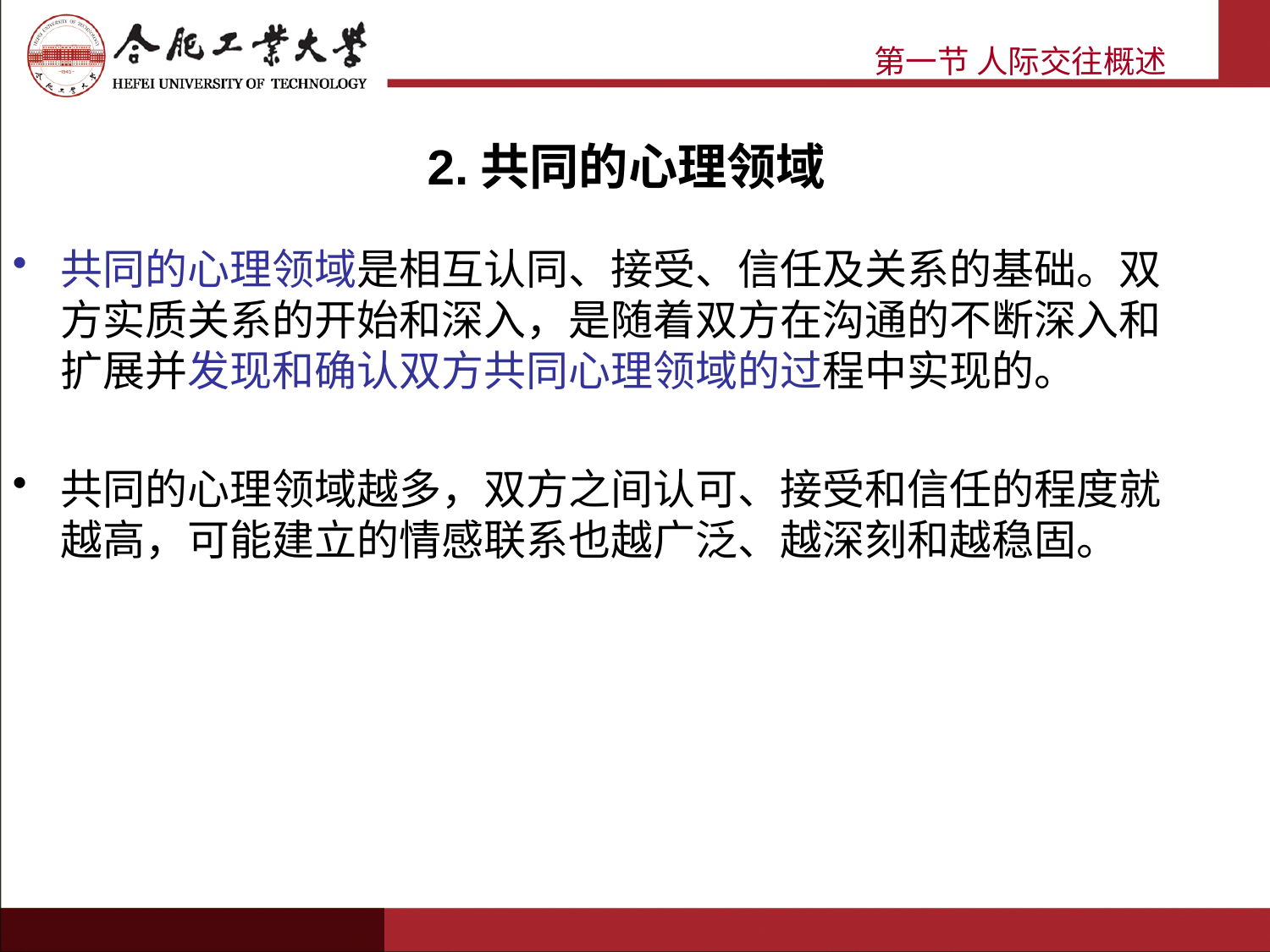

第一节 人际交往概述
# 2.共同的心理领域
共同的心理领域是相互认同、接受、信任及关系的基础。双方实质关系的开始和深入，是随着双方在沟通的不断深入和扩展并发现和确认双方共同心理领域的过程中实现的。

共同的心理领域越多，双方之间认可、接受和信任的程度就越高，可能建立的情感联系也越广泛、越深刻和越稳固。